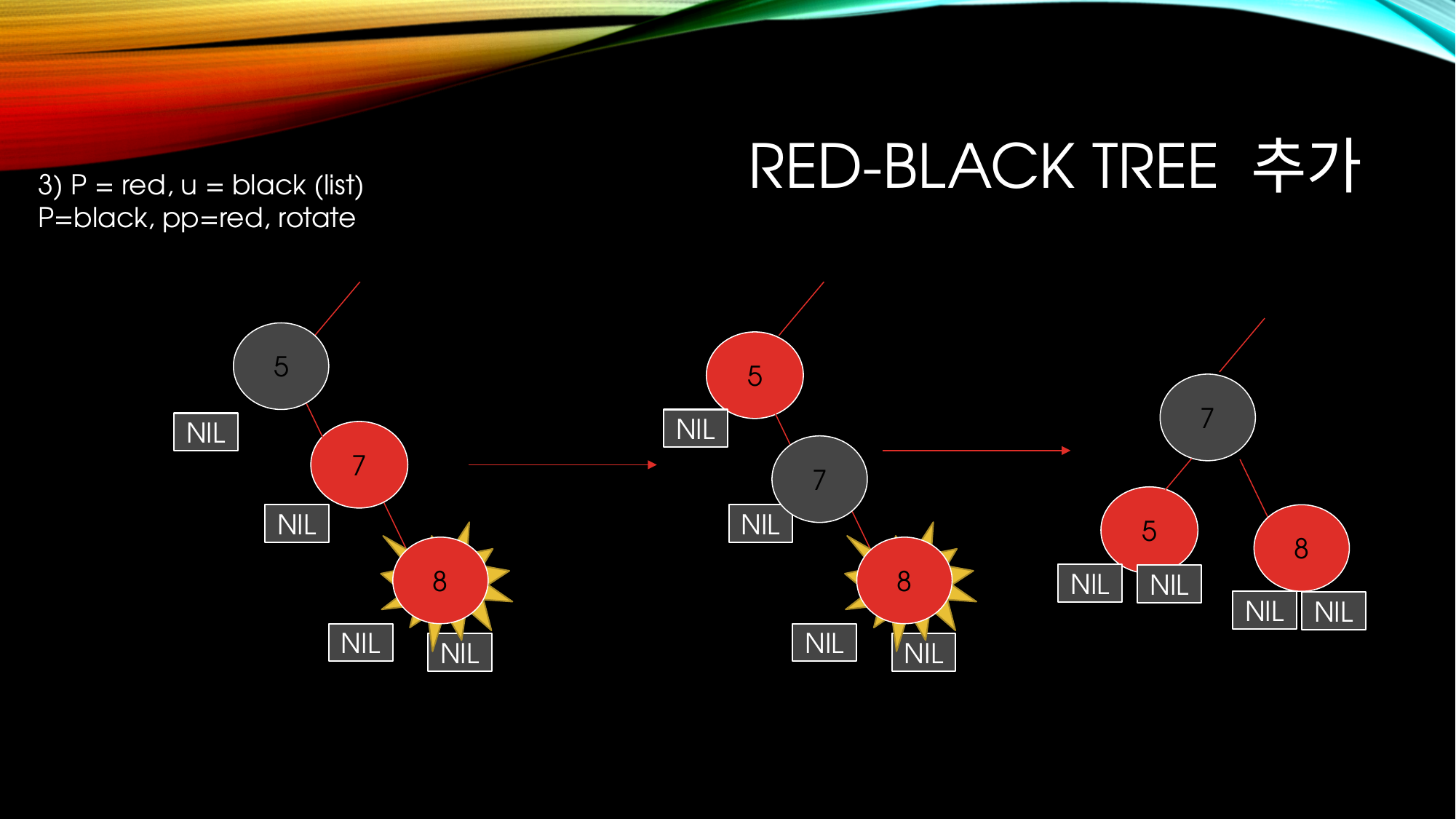

# Red-black tree 추가
3) P = red, u = black (list)
P=black, pp=red, rotate

5
5
7
NIL
NIL
7
7
5
NIL
NIL
8

8
8
NIL
NIL
NIL
NIL
NIL
NIL
NIL
NIL